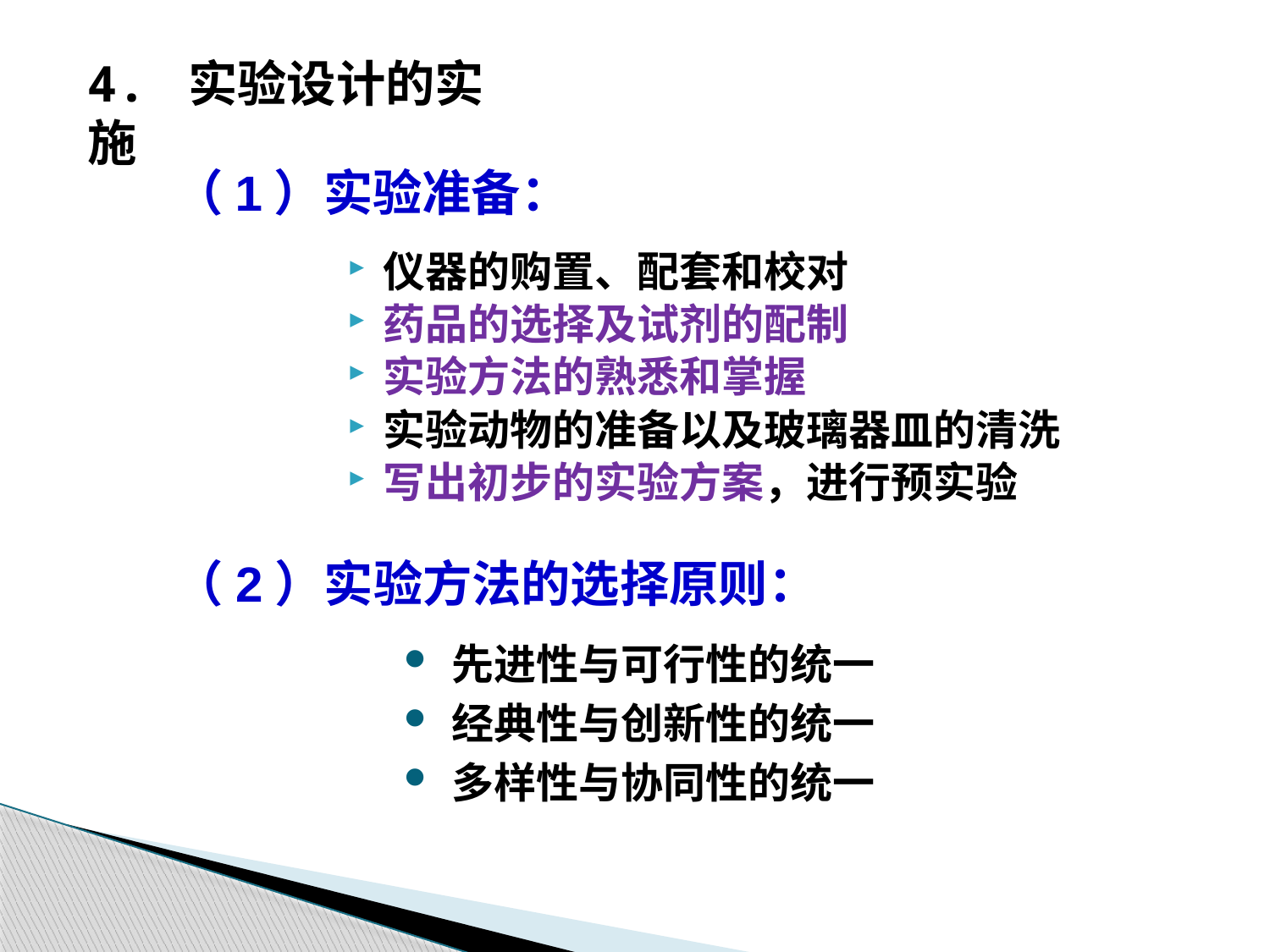

4. 实验设计的实施
（1）实验准备：
仪器的购置、配套和校对
药品的选择及试剂的配制
实验方法的熟悉和掌握
实验动物的准备以及玻璃器皿的清洗
写出初步的实验方案，进行预实验
（2）实验方法的选择原则：
先进性与可行性的统一
经典性与创新性的统一
多样性与协同性的统一